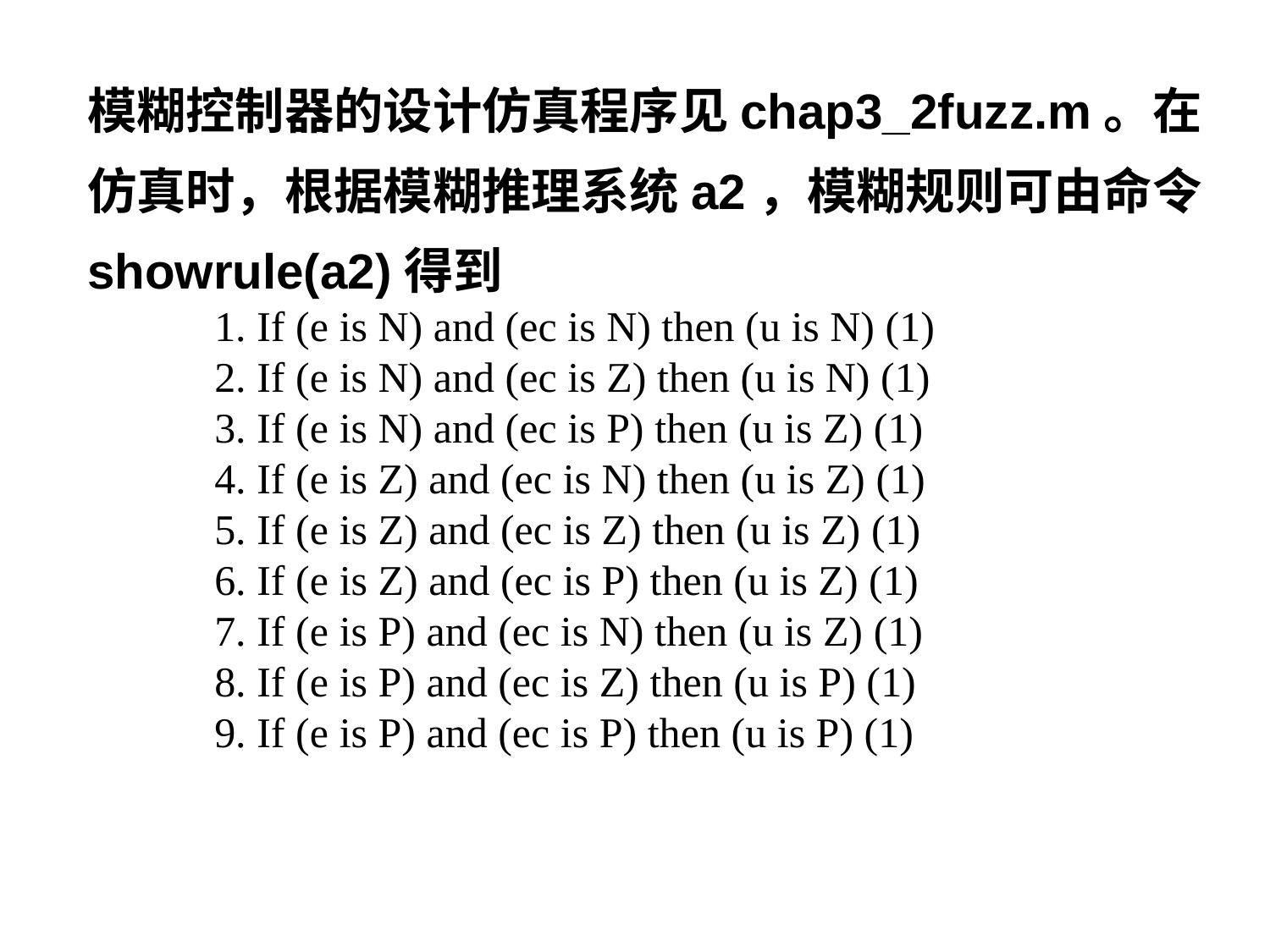

模糊控制器的设计仿真程序见chap3_2fuzz.m。在仿真时，根据模糊推理系统a2，模糊规则可由命令showrule(a2)得到
1. If (e is N) and (ec is N) then (u is N) (1)
2. If (e is N) and (ec is Z) then (u is N) (1)
3. If (e is N) and (ec is P) then (u is Z) (1)
4. If (e is Z) and (ec is N) then (u is Z) (1)
5. If (e is Z) and (ec is Z) then (u is Z) (1)
6. If (e is Z) and (ec is P) then (u is Z) (1)
7. If (e is P) and (ec is N) then (u is Z) (1)
8. If (e is P) and (ec is Z) then (u is P) (1)
9. If (e is P) and (ec is P) then (u is P) (1)